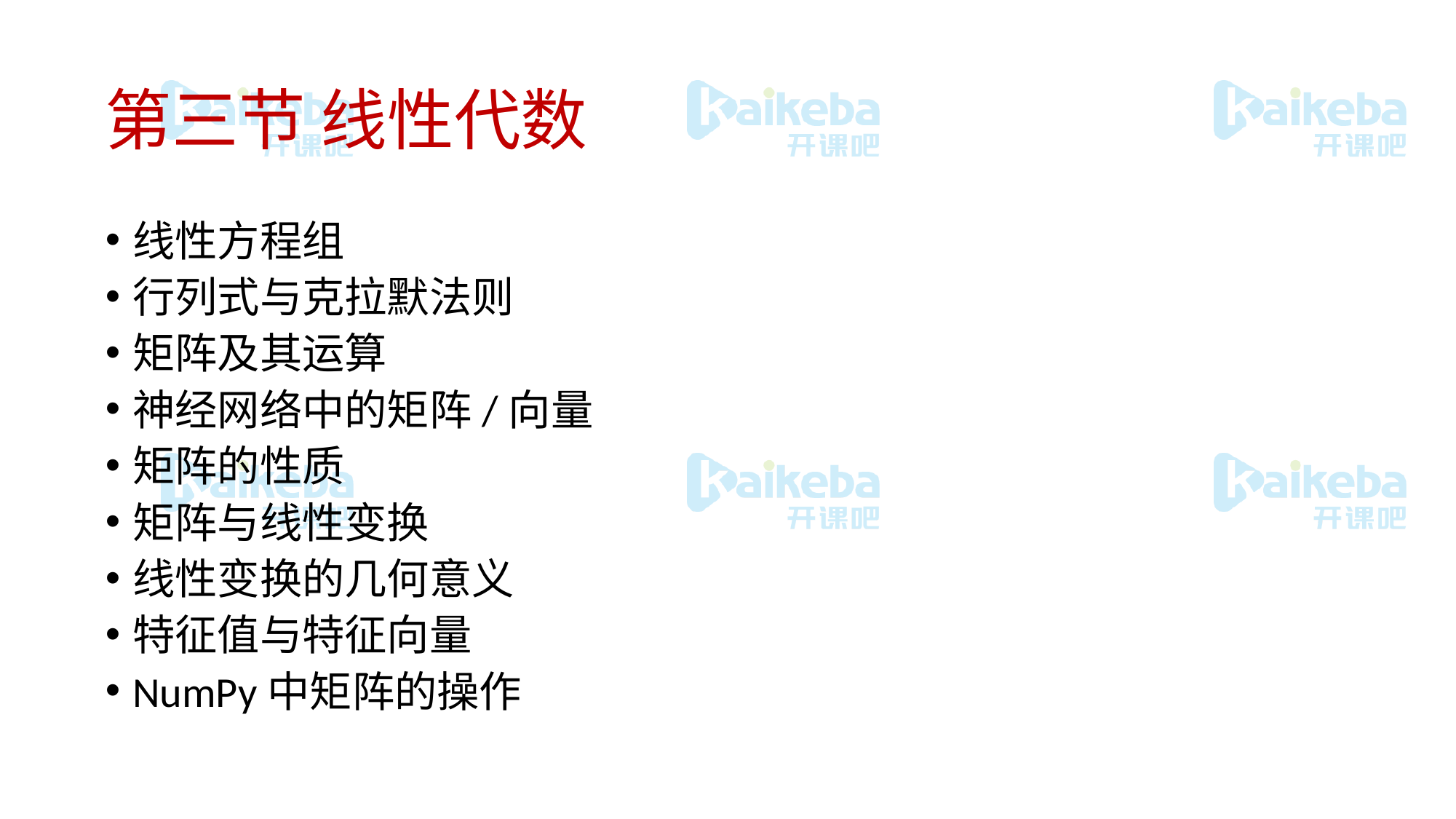

# 第三节 线性代数
线性方程组
行列式与克拉默法则
矩阵及其运算
神经网络中的矩阵/向量
矩阵的性质
矩阵与线性变换
线性变换的几何意义
特征值与特征向量
NumPy中矩阵的操作